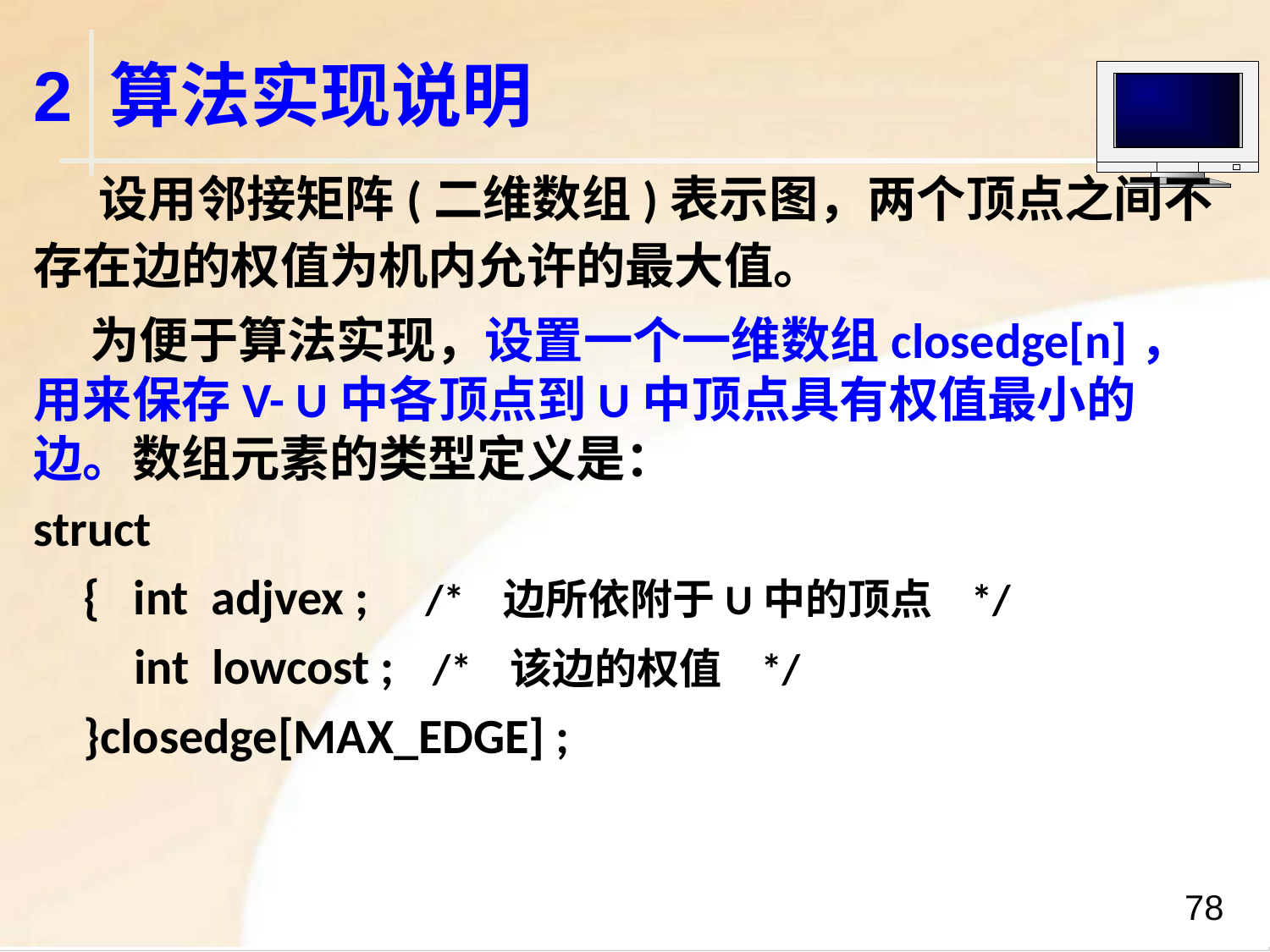

2 算法实现说明
    设用邻接矩阵(二维数组)表示图，两个顶点之间不存在边的权值为机内允许的最大值。
    为便于算法实现，设置一个一维数组closedge[n]，用来保存V- U中各顶点到U中顶点具有权值最小的边。数组元素的类型定义是：
struct
{   int  adjvex ;     /*   边所依附于U中的顶点   */
int  lowcost ;    /*   该边的权值   */
}closedge[MAX_EDGE] ;